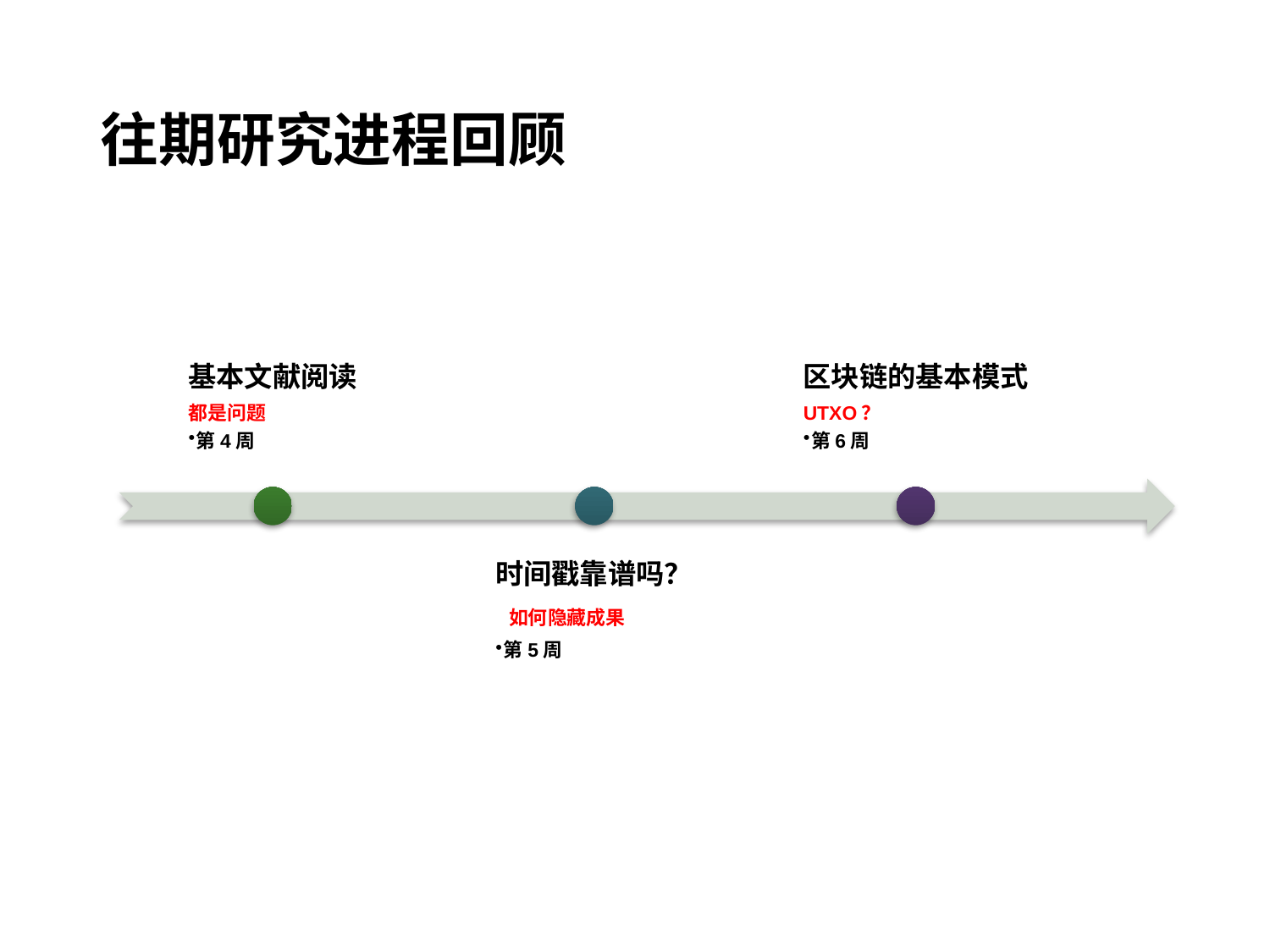

# 往期研究进程回顾
基本文献阅读
都是问题
第4周
时间戳靠谱吗？
 如何隐藏成果
第5周
区块链的基本模式
UTXO？
第6周